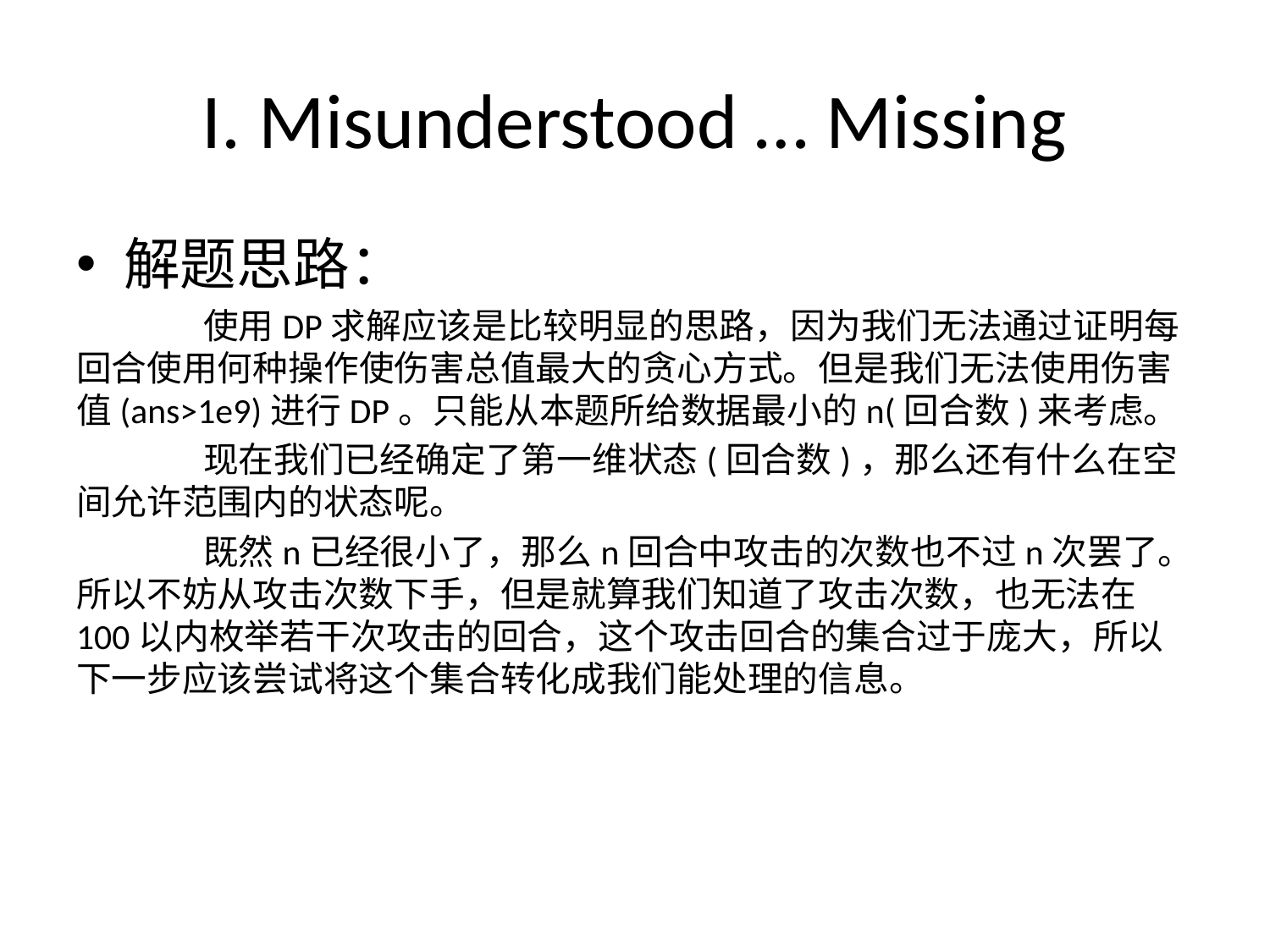

# I. Misunderstood … Missing
解题思路：
	使用DP求解应该是比较明显的思路，因为我们无法通过证明每回合使用何种操作使伤害总值最大的贪心方式。但是我们无法使用伤害值(ans>1e9)进行DP。只能从本题所给数据最小的n(回合数)来考虑。
	现在我们已经确定了第一维状态(回合数)，那么还有什么在空间允许范围内的状态呢。
	既然n已经很小了，那么n回合中攻击的次数也不过n次罢了。所以不妨从攻击次数下手，但是就算我们知道了攻击次数，也无法在100以内枚举若干次攻击的回合，这个攻击回合的集合过于庞大，所以下一步应该尝试将这个集合转化成我们能处理的信息。